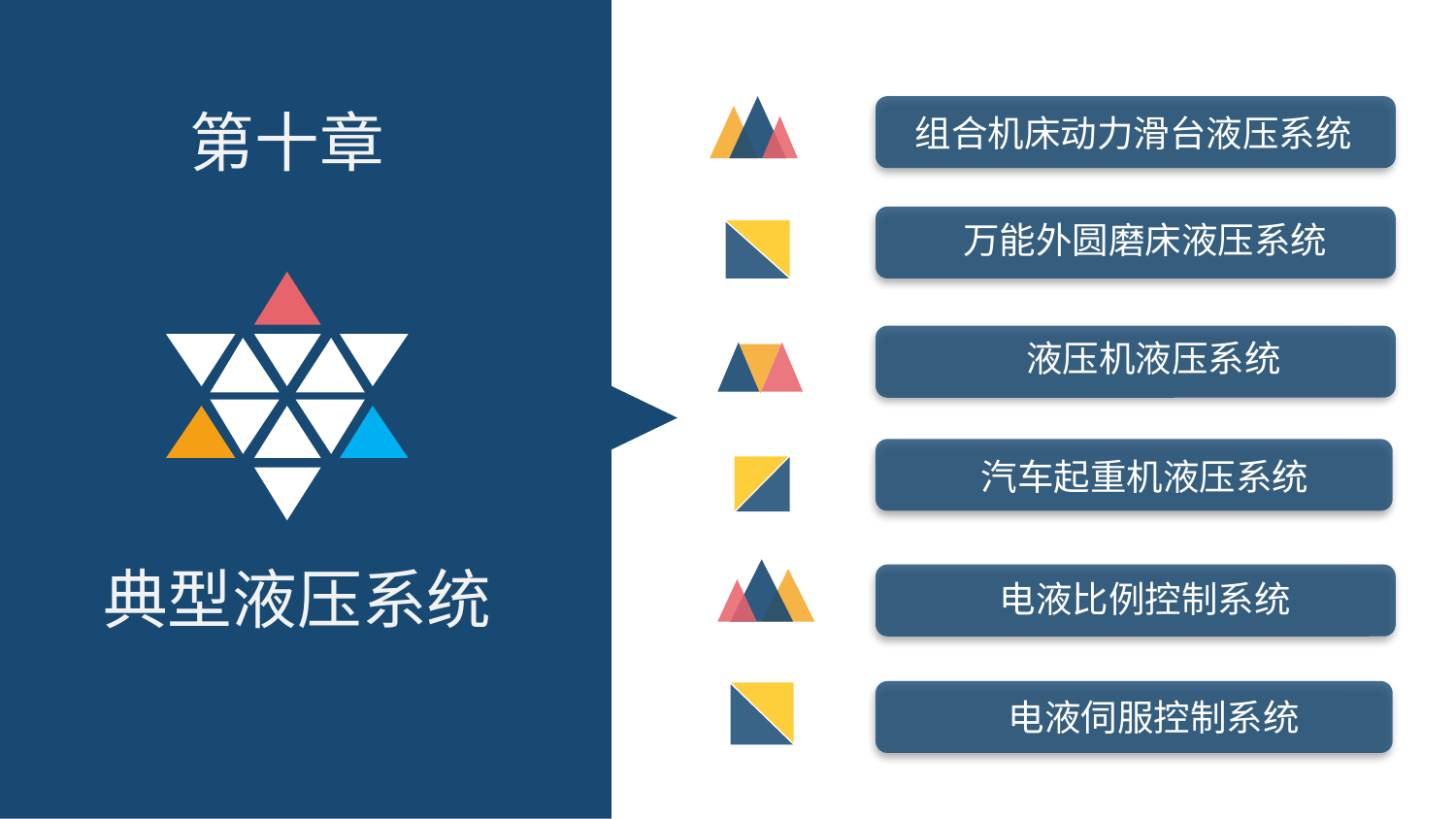

第十章
组合机床动力滑台液压系统
万能外圆磨床液压系统
液压机液压系统
汽车起重机液压系统
典型液压系统
电液比例控制系统
电液伺服控制系统